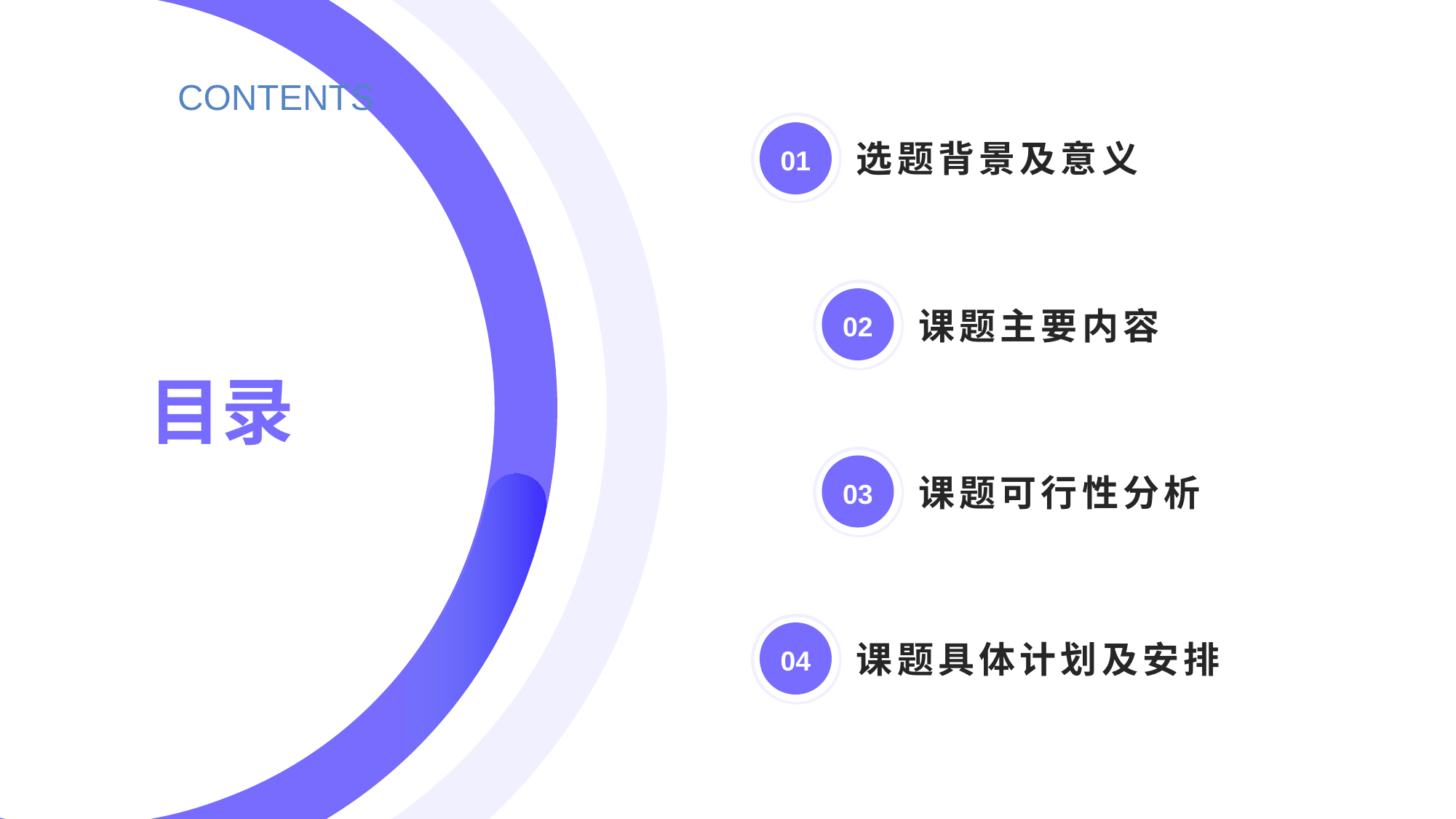

CONTENTS

01
选题背景及意义

02
课题主要内容
# 目录

03
课题可行性分析

04
课题具体计划及安排